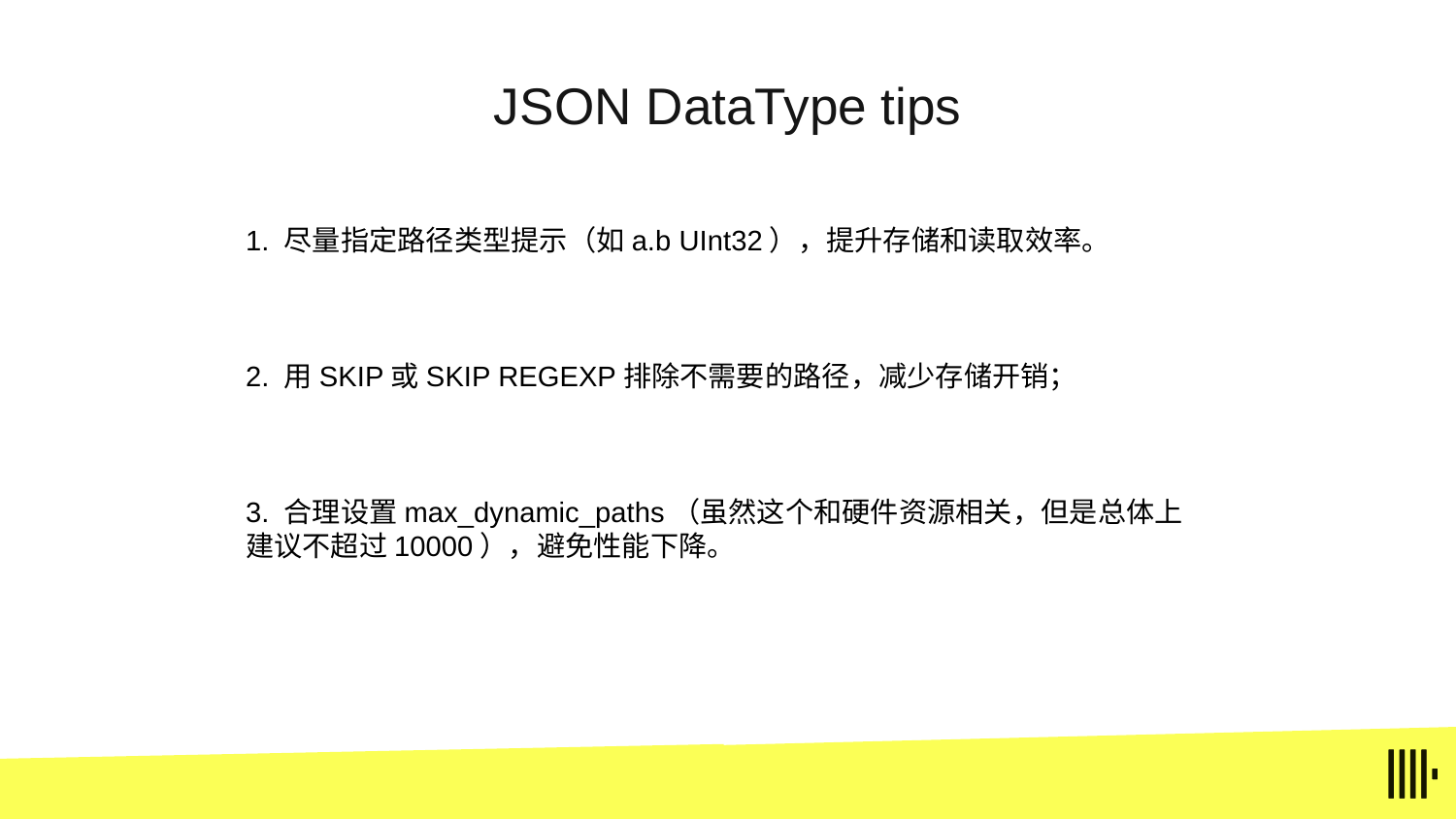

# JSON DataType tips
1. 尽量指定路径类型提示（如a.b UInt32），提升存储和读取效率。

2. 用SKIP或SKIP REGEXP排除不需要的路径，减少存储开销；

3. 合理设置max_dynamic_paths（虽然这个和硬件资源相关，但是总体上建议不超过10000），避免性能下降。

25